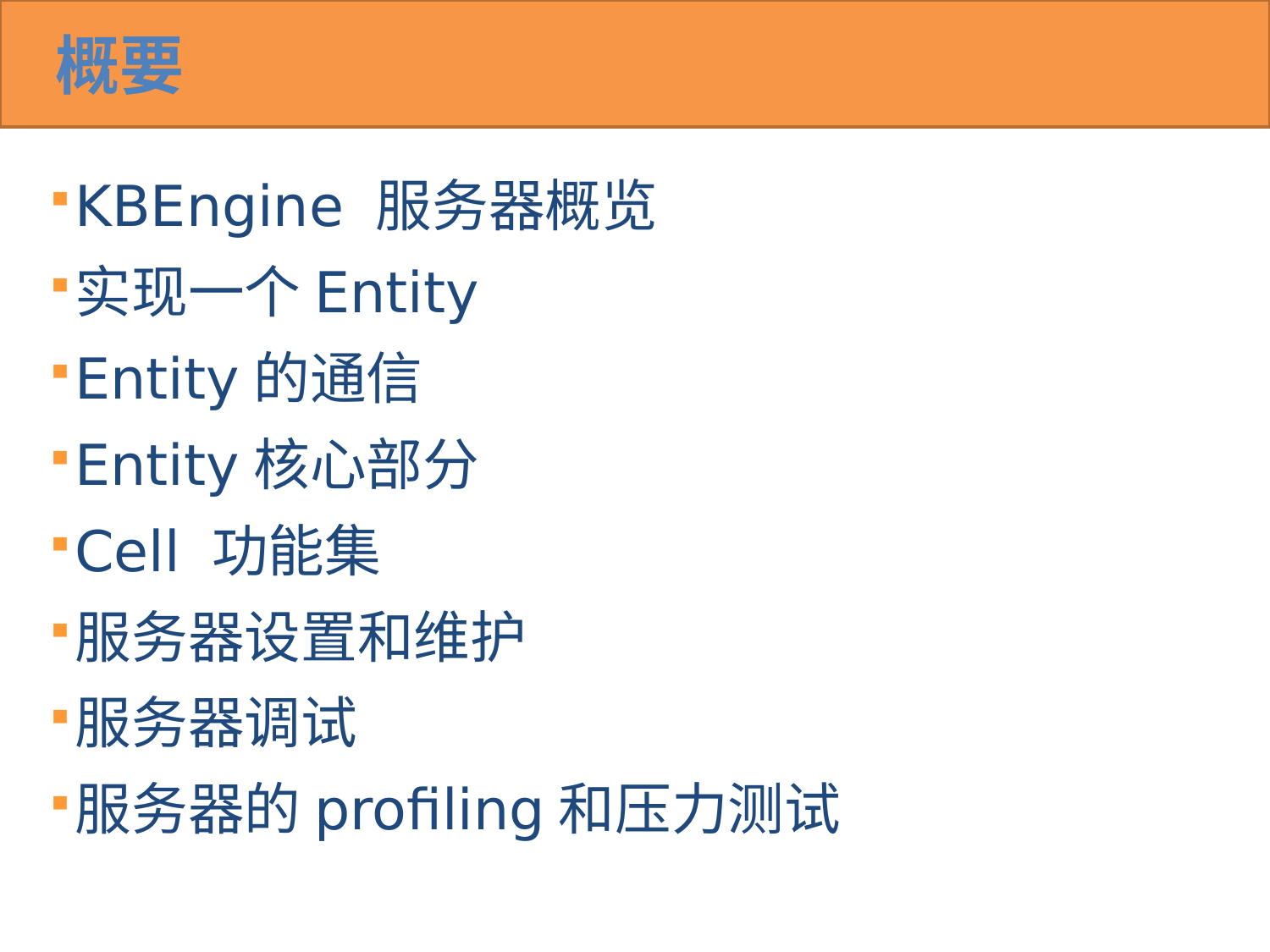

# 概要
KBEngine 服务器概览
实现一个Entity
Entity的通信
Entity核心部分
Cell 功能集
服务器设置和维护
服务器调试
服务器的profiling和压力测试